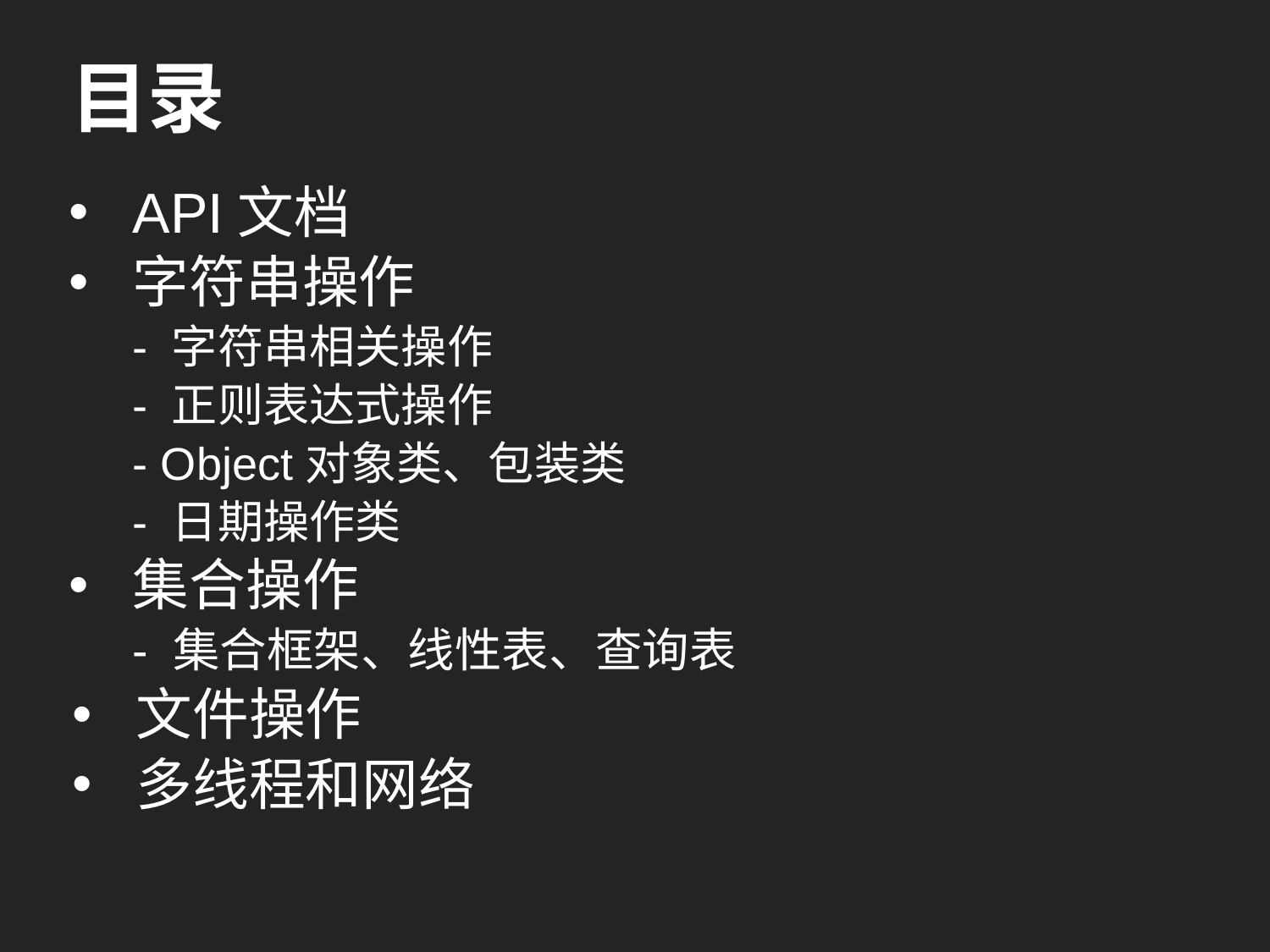

# 目录
API文档
字符串操作
- 字符串相关操作
- 正则表达式操作
- Object对象类、包装类
- 日期操作类
集合操作
- 集合框架、线性表、查询表
文件操作
多线程和网络